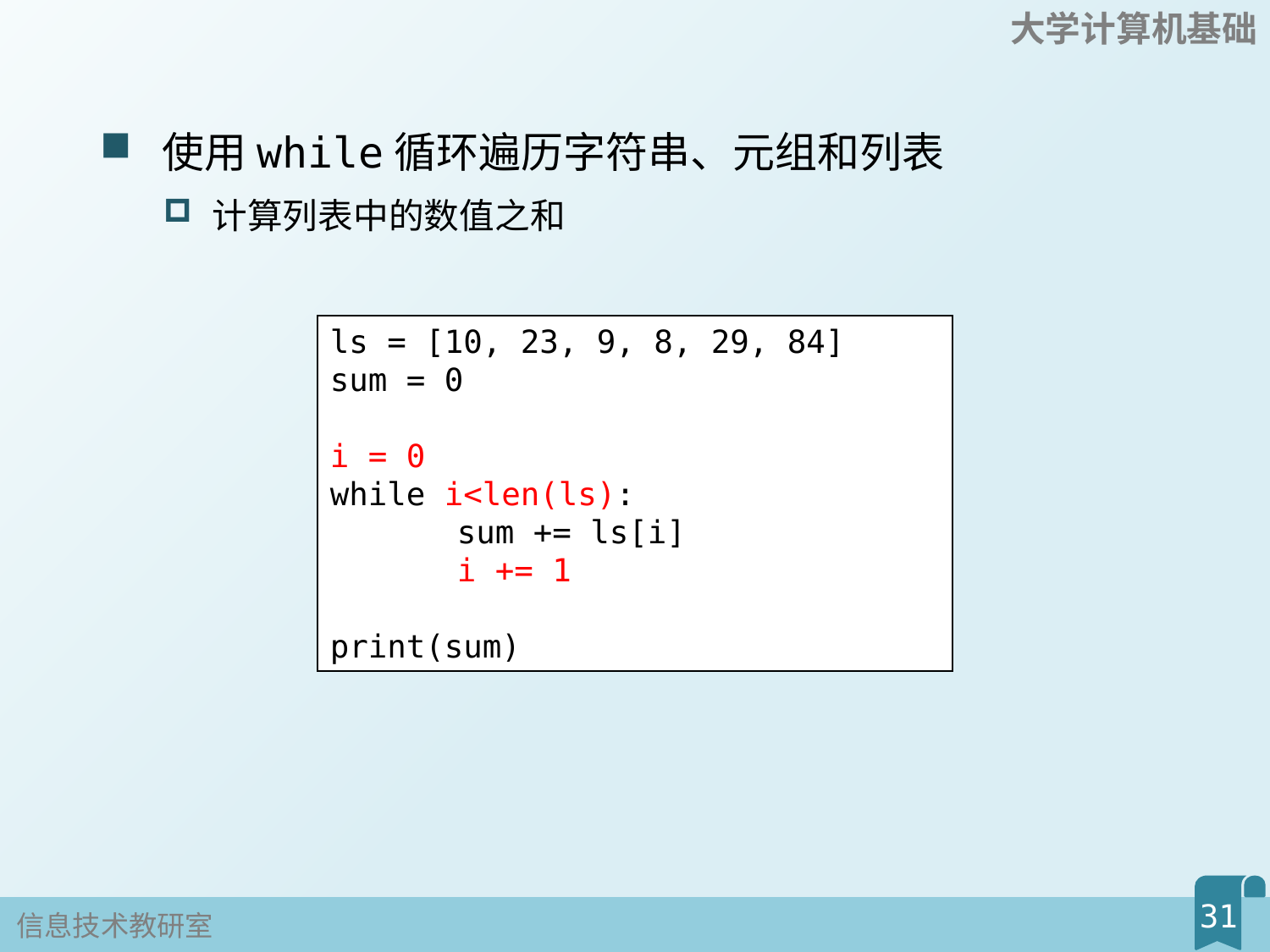

使用while循环遍历字符串、元组和列表
计算列表中的数值之和
ls = [10, 23, 9, 8, 29, 84]
sum = 0

i = 0
while i<len(ls):
	sum += ls[i]
	i += 1

print(sum)
31